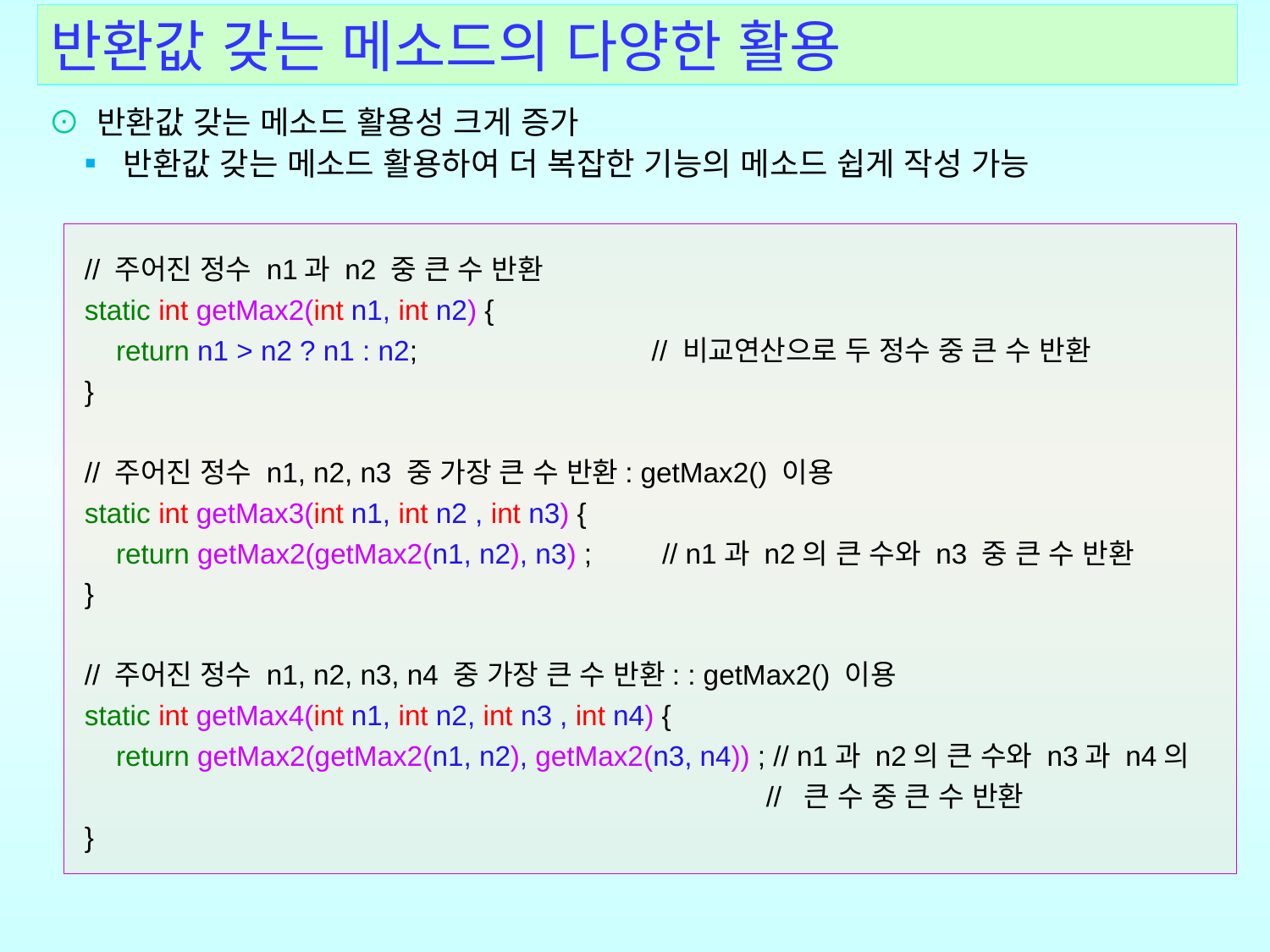

반환값 갖는 메소드의 다양한 활용
⊙ 반환값 갖는 메소드 활용성 크게 증가
   ▪ 반환값 갖는 메소드 활용하여 더 복잡한 기능의 메소드 쉽게 작성 가능
// 주어진 정수 n1과 n2 중 큰 수 반환
static int getMax2(int n1, int n2) {
    return n1 > n2 ? n1 : n2;                              // 비교연산으로 두 정수 중 큰 수 반환
}

// 주어진 정수 n1, n2, n3 중 가장 큰 수 반환: getMax2() 이용
static int getMax3(int n1, int n2 , int n3) {
    return getMax2(getMax2(n1, n2), n3) ;         // n1과 n2의 큰 수와 n3 중 큰 수 반환
}

// 주어진 정수 n1, n2, n3, n4 중 가장 큰 수 반환: : getMax2() 이용
static int getMax4(int n1, int n2, int n3 , int n4) {
    return getMax2(getMax2(n1, n2), getMax2(n3, n4)) ; // n1과 n2의 큰 수와 n3과 n4의
                                                                                       //  큰 수 중 큰 수 반환
}